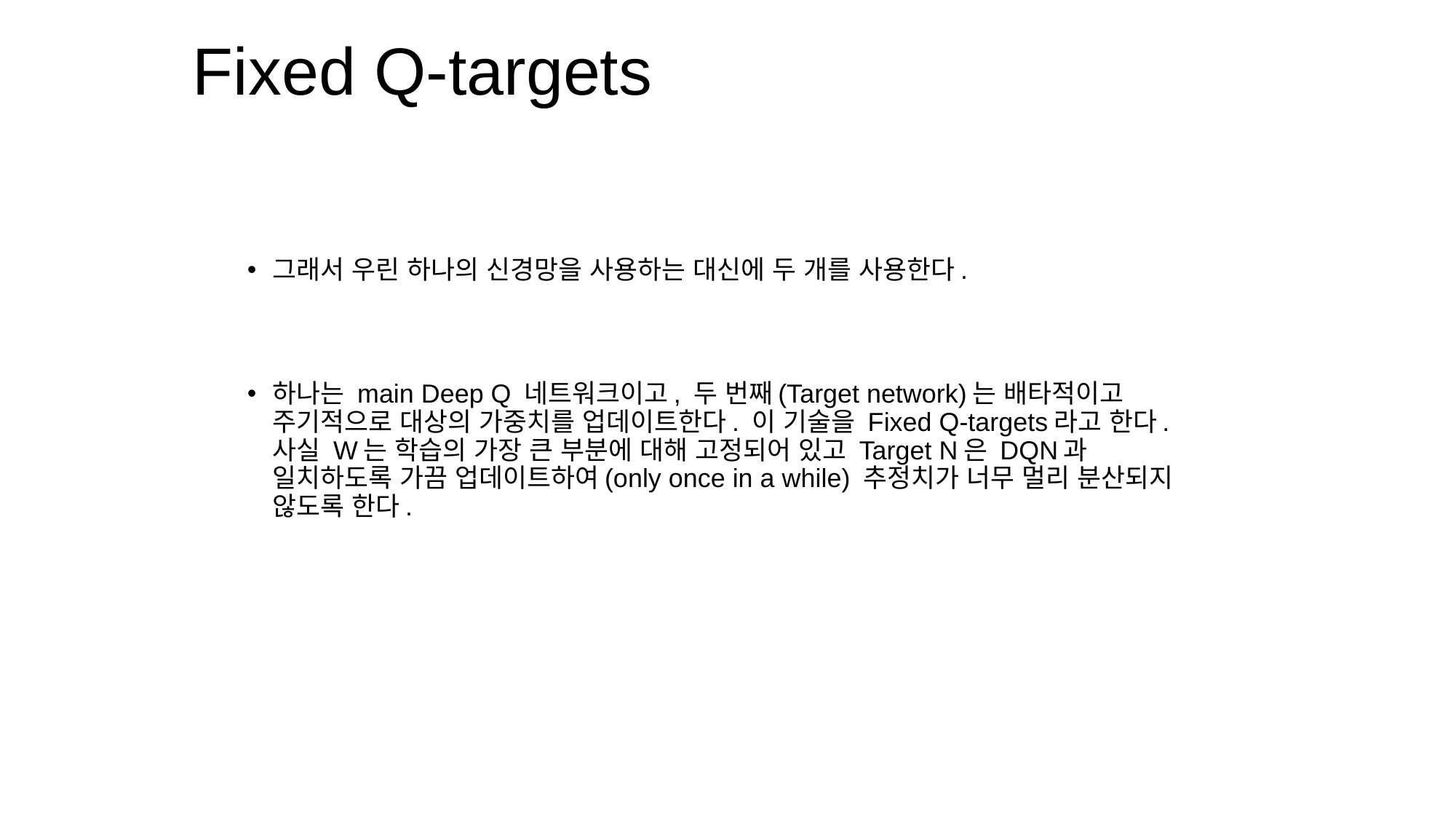

Fixed Q-targets
그래서 우린 하나의 신경망을 사용하는 대신에 두 개를 사용한다.

하나는 main Deep Q 네트워크이고, 두 번째(Target network)는 배타적이고 주기적으로 대상의 가중치를 업데이트한다. 이 기술을 Fixed Q-targets라고 한다. 사실 W는 학습의 가장 큰 부분에 대해 고정되어 있고 Target N은 DQN과 일치하도록 가끔 업데이트하여(only once in a while) 추정치가 너무 멀리 분산되지 않도록 한다.